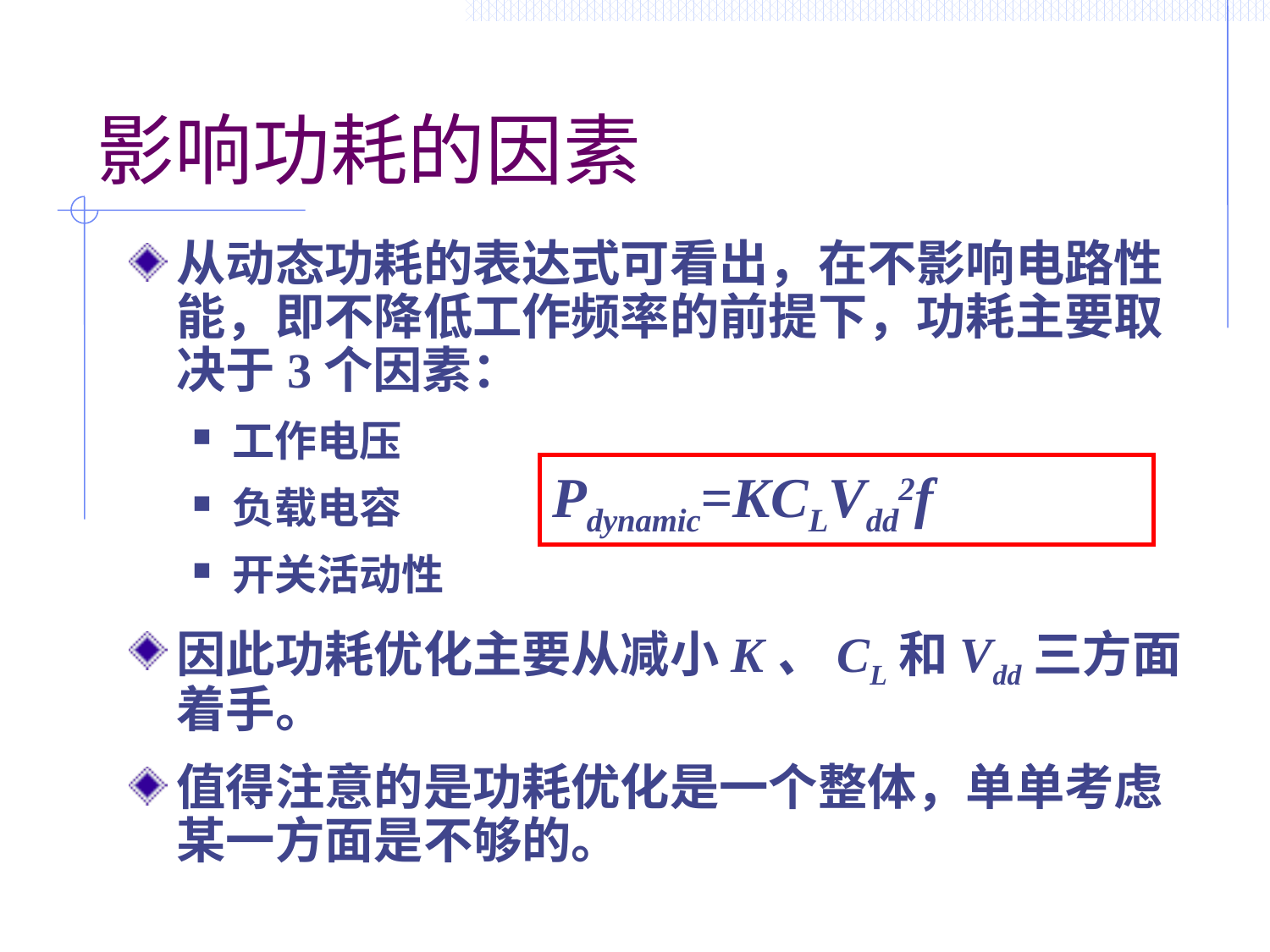

# 影响功耗的因素
从动态功耗的表达式可看出，在不影响电路性能，即不降低工作频率的前提下，功耗主要取决于3个因素：
工作电压
负载电容
开关活动性
因此功耗优化主要从减小K、CL和Vdd三方面着手。
值得注意的是功耗优化是一个整体，单单考虑某一方面是不够的。
Pdynamic=KCLVdd2f